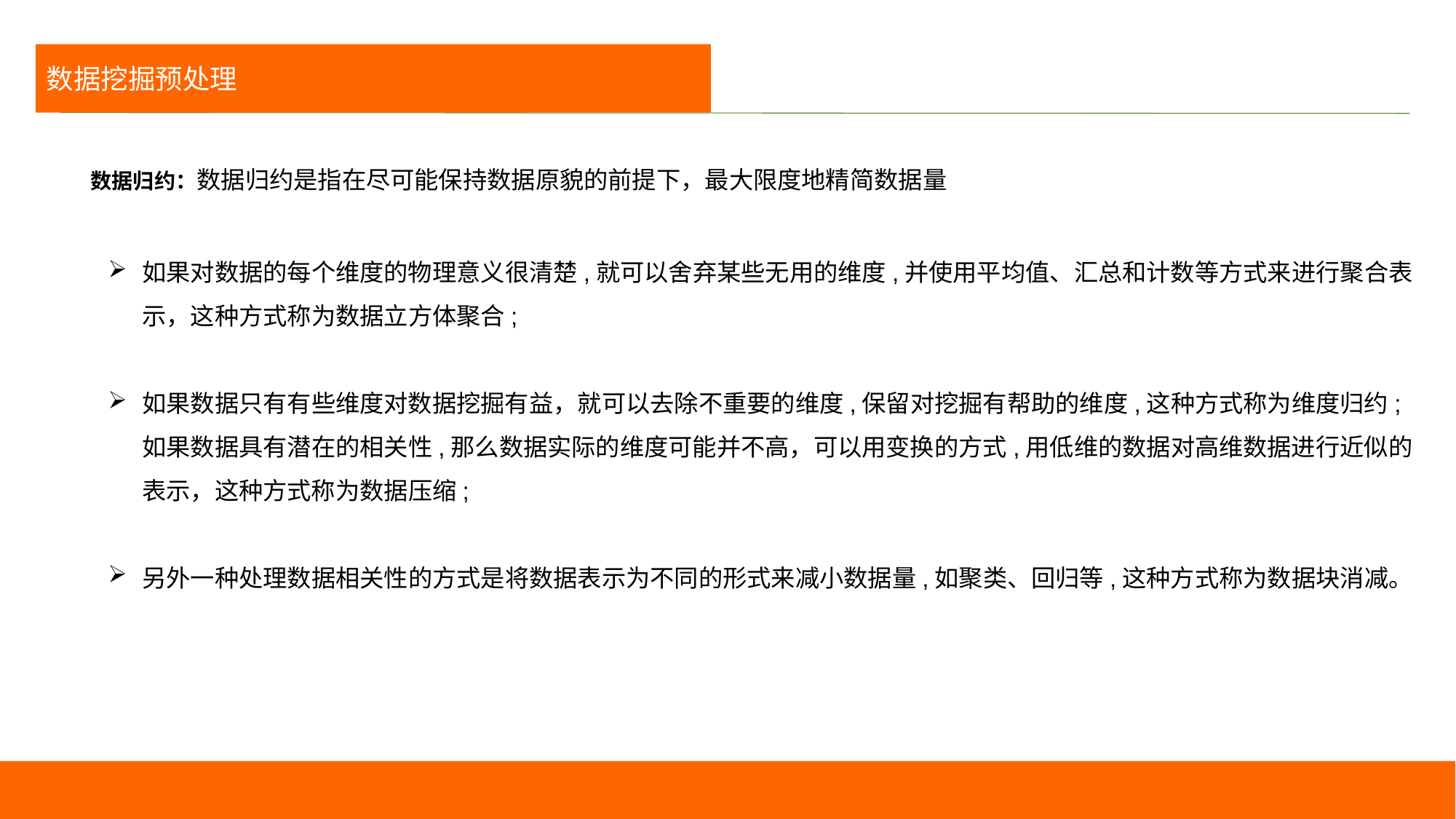

数据挖掘预处理
数据归约：数据归约是指在尽可能保持数据原貌的前提下，最大限度地精简数据量
如果对数据的每个维度的物理意义很清楚,就可以舍弃某些无用的维度,并使用平均值、汇总和计数等方式来进行聚合表示，这种方式称为数据立方体聚合;

如果数据只有有些维度对数据挖掘有益，就可以去除不重要的维度,保留对挖掘有帮助的维度,这种方式称为维度归约;如果数据具有潜在的相关性,那么数据实际的维度可能并不高，可以用变换的方式,用低维的数据对高维数据进行近似的表示，这种方式称为数据压缩;

另外一种处理数据相关性的方式是将数据表示为不同的形式来减小数据量,如聚类、回归等,这种方式称为数据块消减。

88